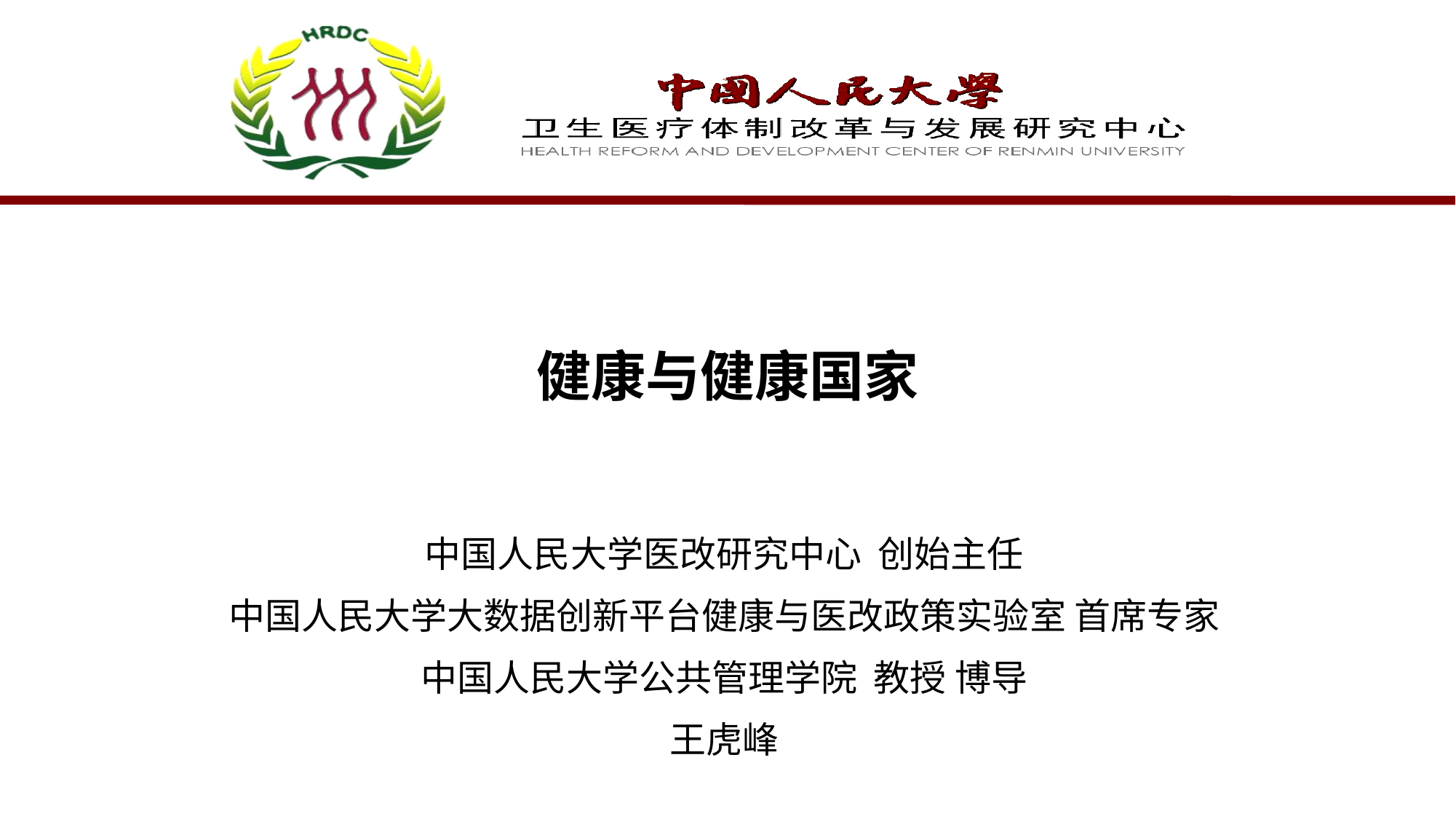

# 健康与健康国家
中国人民大学医改研究中心  创始主任
中国人民大学大数据创新平台健康与医改政策实验室 首席专家
中国人民大学公共管理学院  教授 博导
王虎峰